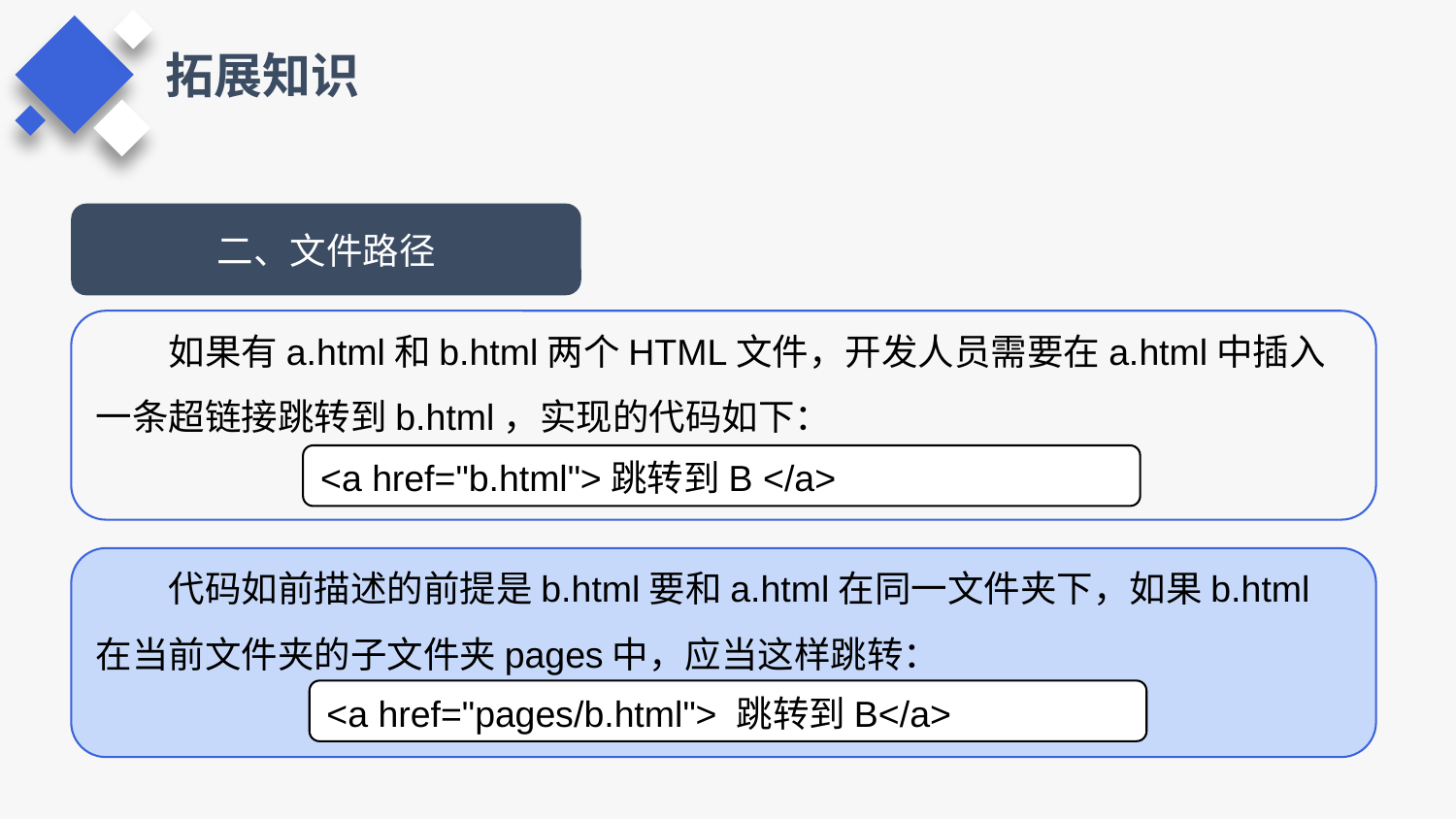

拓展知识

二、文件路径
如果有a.html和b.html两个HTML文件，开发人员需要在a.html中插入一条超链接跳转到b.html，实现的代码如下：
<a href="b.html">跳转到B </a>
代码如前描述的前提是b.html要和a.html在同一文件夹下，如果b.html在当前文件夹的子文件夹pages中，应当这样跳转：
<a href="pages/b.html"> 跳转到B</a>